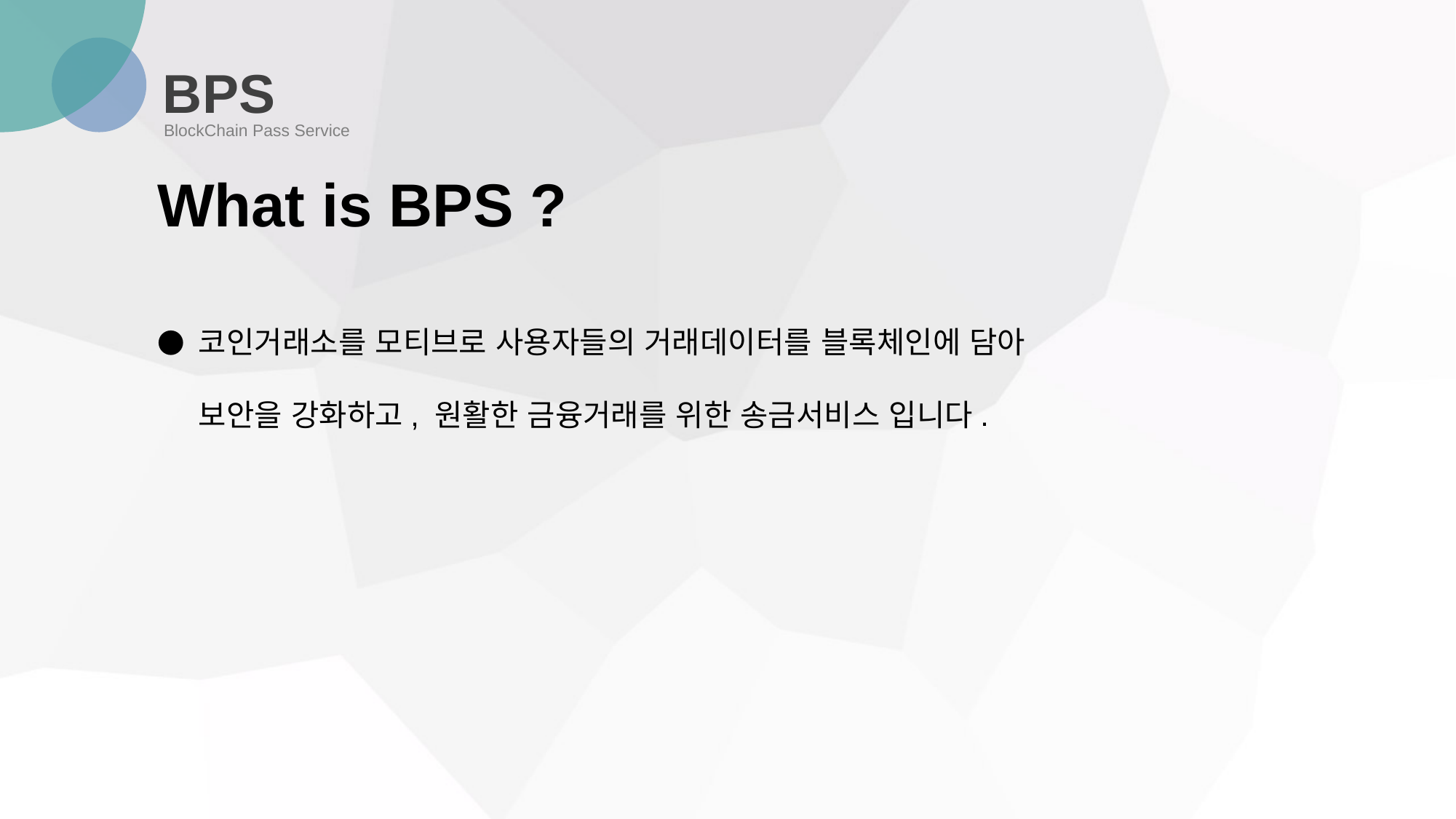

BPS
BlockChain Pass Service
What is BPS ?

● 코인거래소를 모티브로 사용자들의 거래데이터를 블록체인에 담아

    보안을 강화하고, 원활한 금융거래를 위한 송금서비스 입니다.